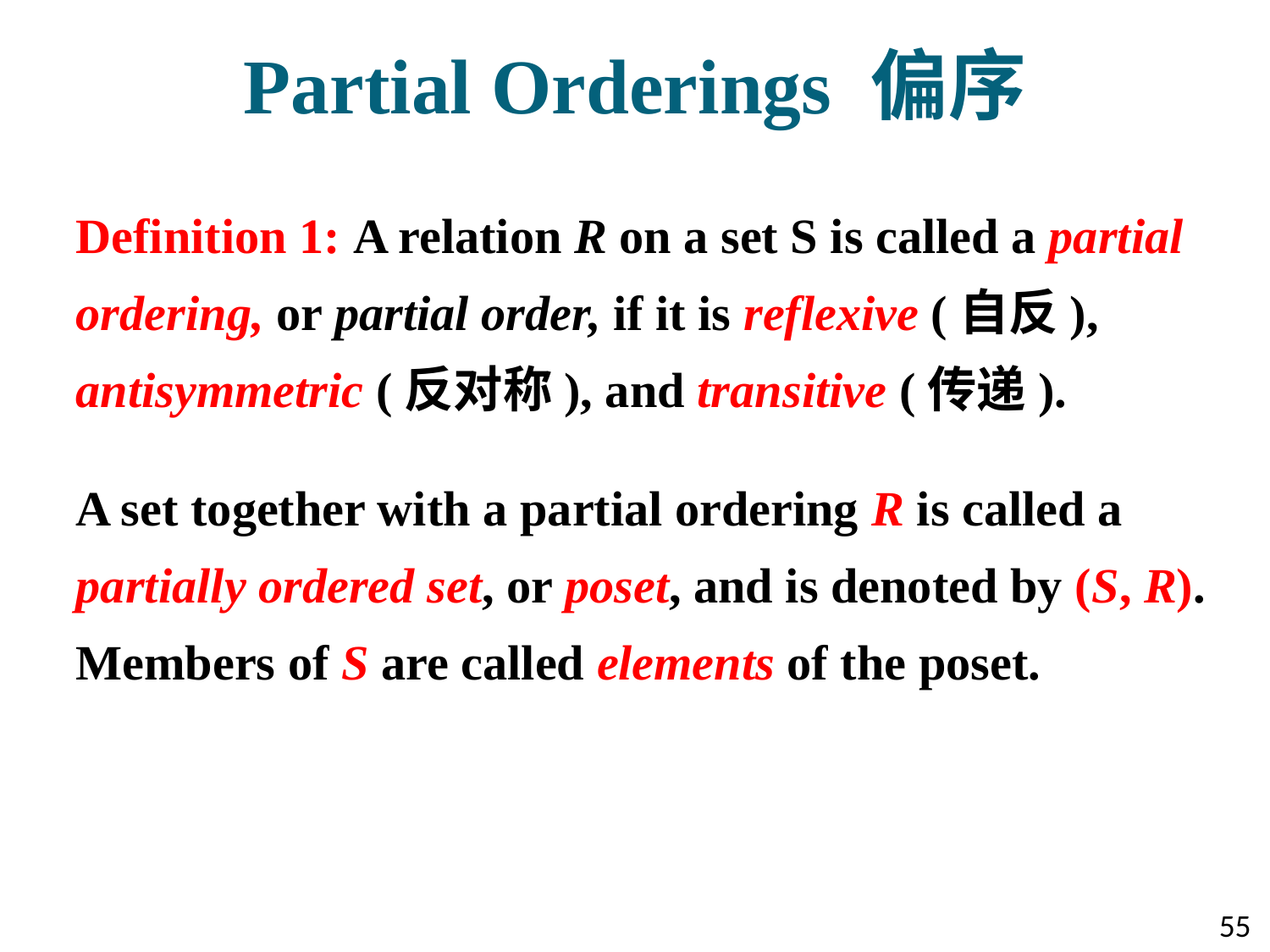

# Partial Orderings 偏序
Definition 1: A relation R on a set S is called a partial ordering, or partial order, if it is reflexive (自反), antisymmetric (反对称), and transitive (传递).
A set together with a partial ordering R is called a partially ordered set, or poset, and is denoted by (S, R). Members of S are called elements of the poset.